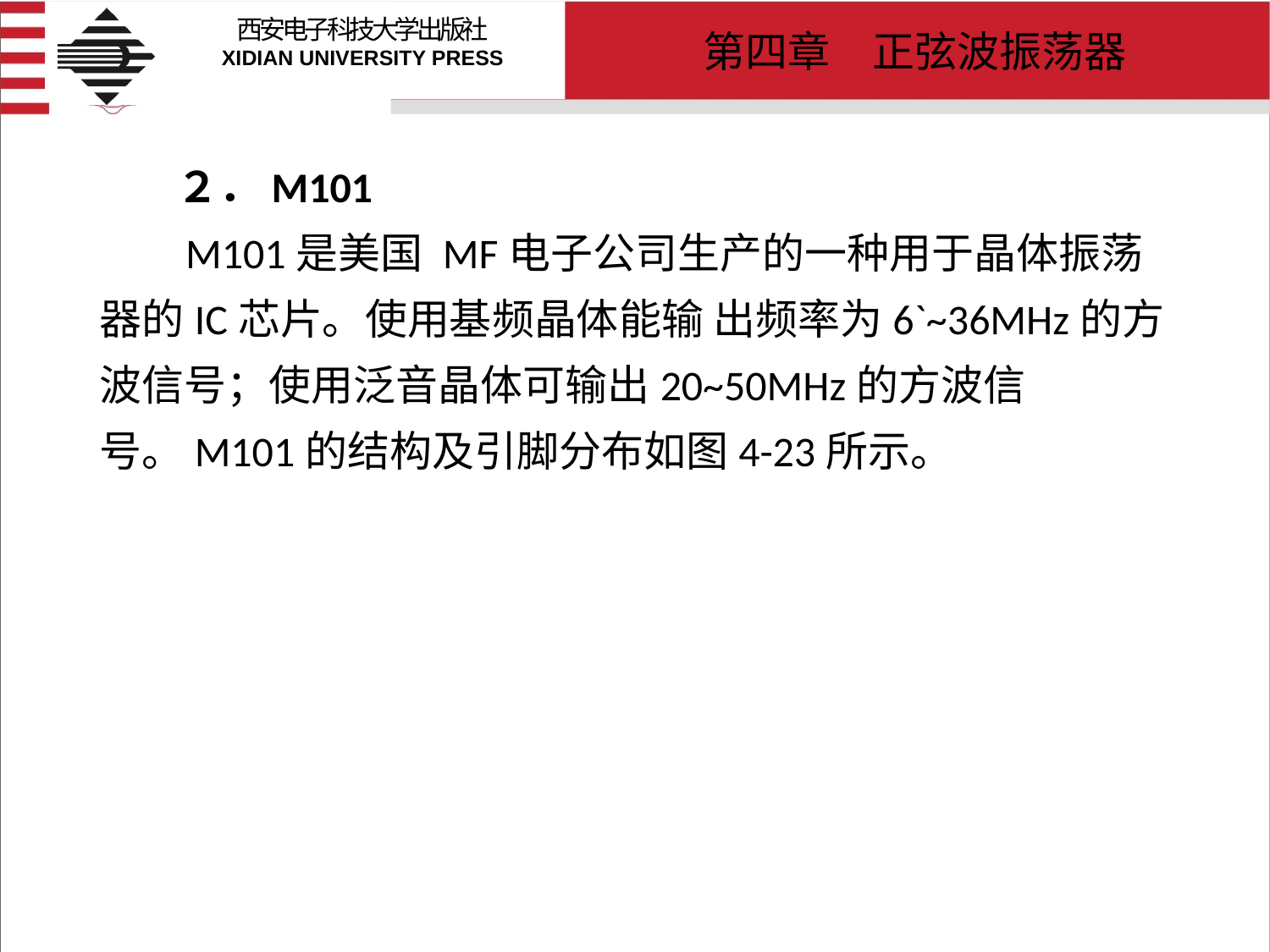

# ２．M101 M101是美国 MF电子公司生产的一种用于晶体振荡器的IC芯片。使用基频晶体能输 出频率为6`~36MHz的方波信号；使用泛音晶体可输出20~50MHz的方波信号。M101的结构及引脚分布如图4-23所示。